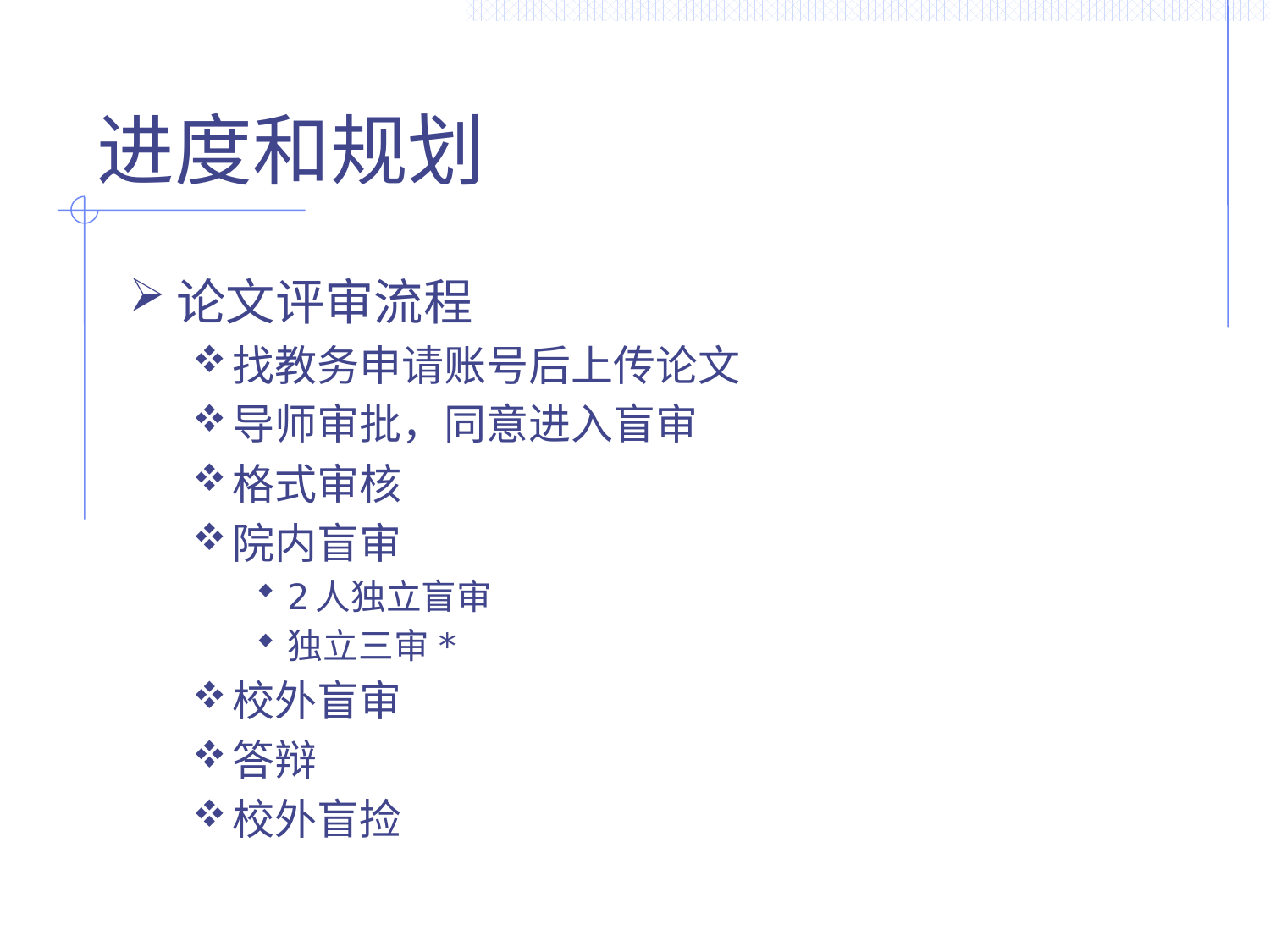

# 进度和规划
论文评审流程
找教务申请账号后上传论文
导师审批，同意进入盲审
格式审核
院内盲审
2人独立盲审
独立三审*
校外盲审
答辩
校外盲捡